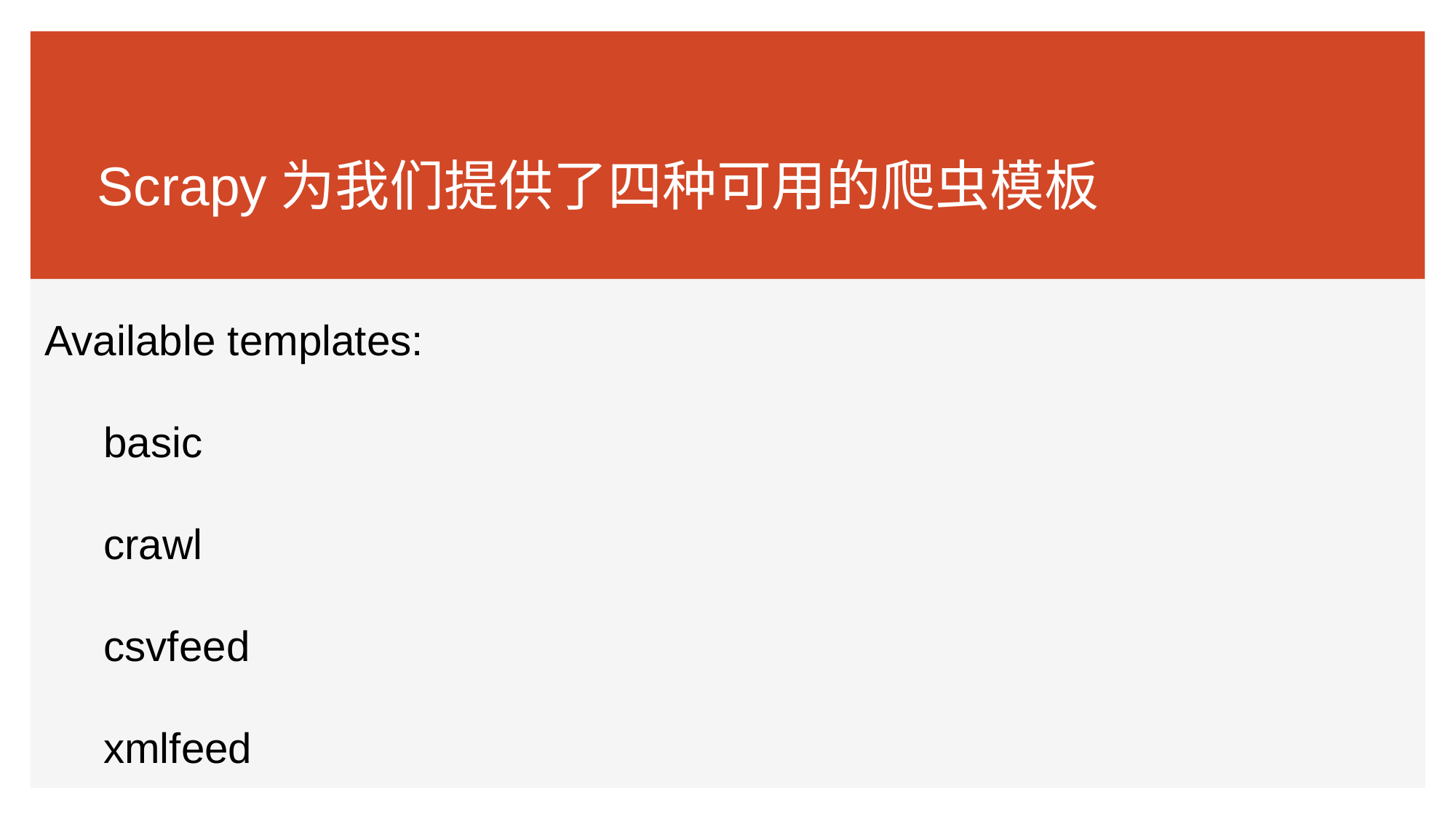

# Scrapy为我们提供了四种可用的爬虫模板
Available templates:
     basic
     crawl
     csvfeed
     xmlfeed